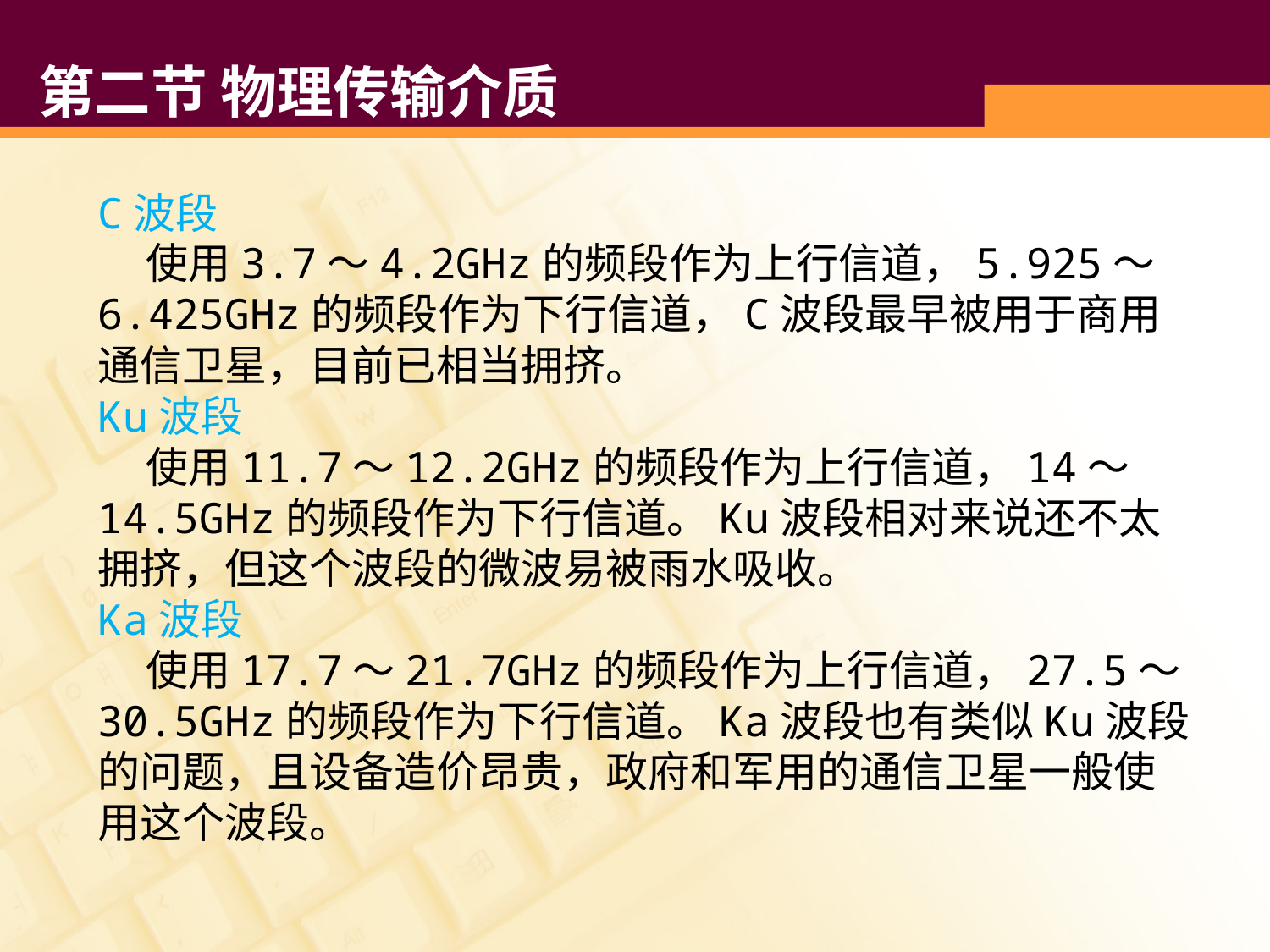

# 第二节 物理传输介质
C波段
    使用3.7～4.2GHz的频段作为上行信道，5.925～6.425GHz的频段作为下行信道，C波段最早被用于商用通信卫星，目前已相当拥挤。
Ku波段
    使用11.7～12.2GHz的频段作为上行信道，14～14.5GHz的频段作为下行信道。Ku波段相对来说还不太拥挤，但这个波段的微波易被雨水吸收。
Ka波段
    使用17.7～21.7GHz的频段作为上行信道，27.5～30.5GHz的频段作为下行信道。Ka波段也有类似Ku波段的问题，且设备造价昂贵，政府和军用的通信卫星一般使用这个波段。